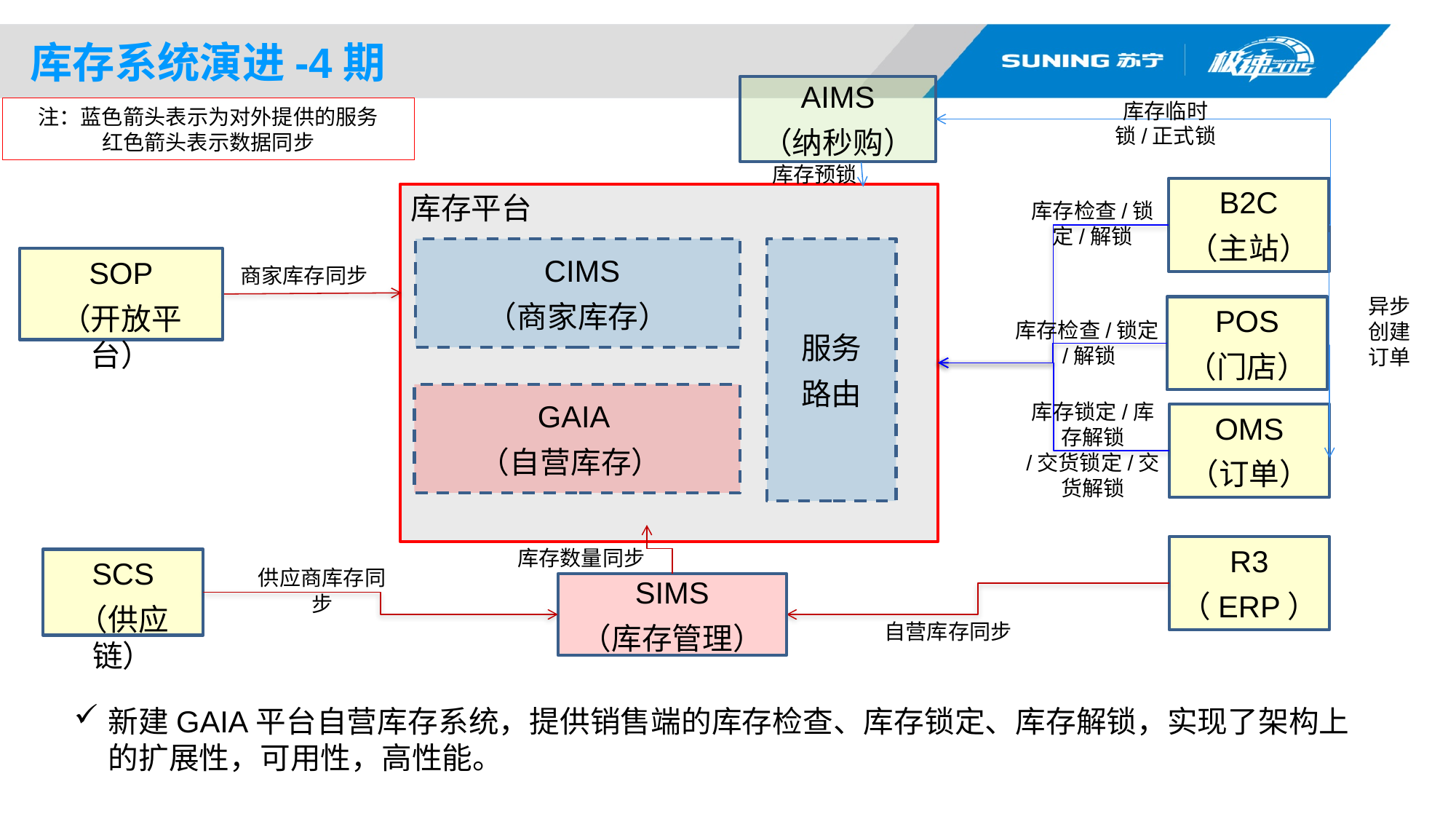

库存系统演进-4期

AIMS
（纳秒购）
库存临时锁/正式锁
注：蓝色箭头表示为对外提供的服务
红色箭头表示数据同步
库存预锁
B2C
（主站）
库存平台
库存检查/锁定/解锁

 CIMS
（商家库存）

服务
路由
SOP
（开放平台）
商家库存同步
异步
创建
订单
POS
（门店）
库存检查/锁定/解锁
GAIA
（自营库存）
库存锁定/库存解锁
/交货锁定/交货解锁
OMS
（订单）
R3
（ERP）
库存数量同步
SCS
（供应链）
供应商库存同步
SIMS
（库存管理）
自营库存同步
新建GAIA平台自营库存系统，提供销售端的库存检查、库存锁定、库存解锁，实现了架构上的扩展性，可用性，高性能。